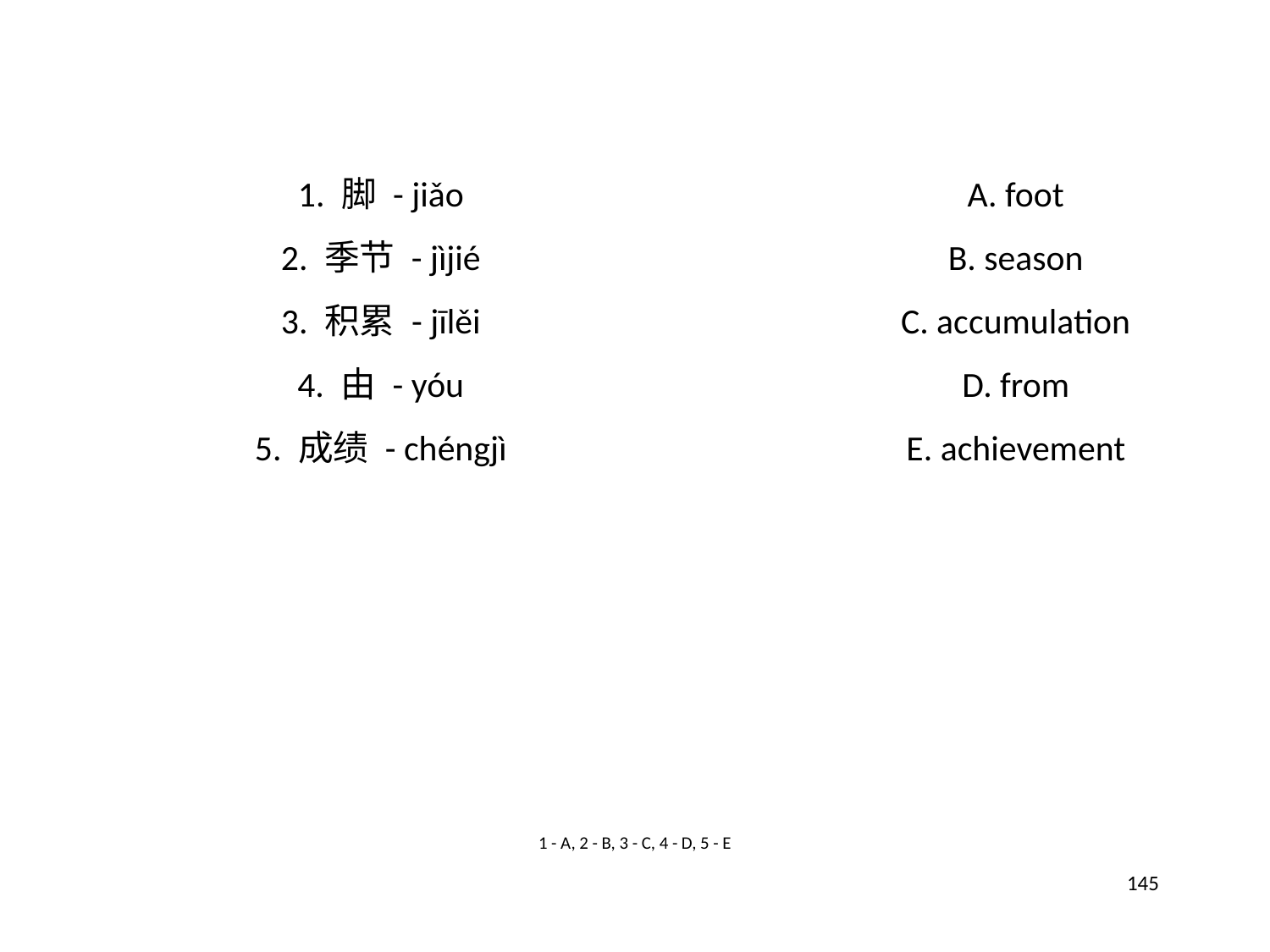

1. 脚 - jiǎo

A. foot

2. 季节 - jìjié

B. season

3. 积累 - jīlěi

C. accumulation

4. 由 - yóu

D. from

5. 成绩 - chéngjì

E. achievement
1 - A, 2 - B, 3 - C, 4 - D, 5 - E

145